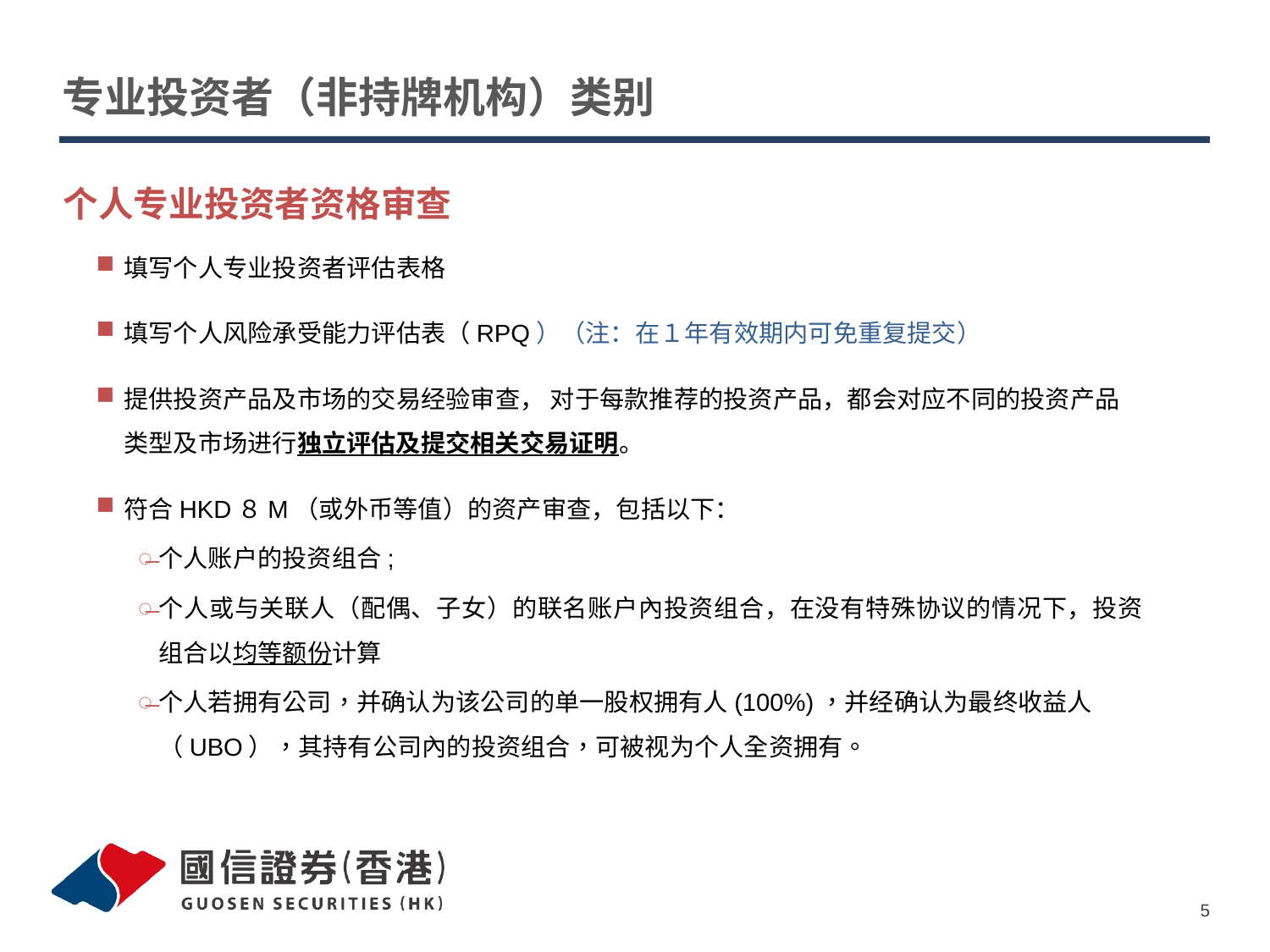

# 专业投资者（非持牌机构）类别
个人专业投资者资格审查
填写个人专业投资者评估表格
填写个人风险承受能力评估表（RPQ）（注：在１年有效期内可免重复提交）
提供投资产品及市场的交易经验审查， 对于每款推荐的投资产品，都会对应不同的投资产品类型及市场进行独立评估及提交相关交易证明。
符合HKD８M（或外币等值）的资产审查，包括以下：
个人账户的投资组合;
个人或与关联人（配偶、子女）的联名账户內投资组合，在没有特殊协议的情况下，投资组合以均等额份计算
个人若拥有公司，并确认为该公司的单一股权拥有人(100%)，并经确认为最终收益人（UBO），其持有公司內的投资组合，可被视为个人全资拥有。